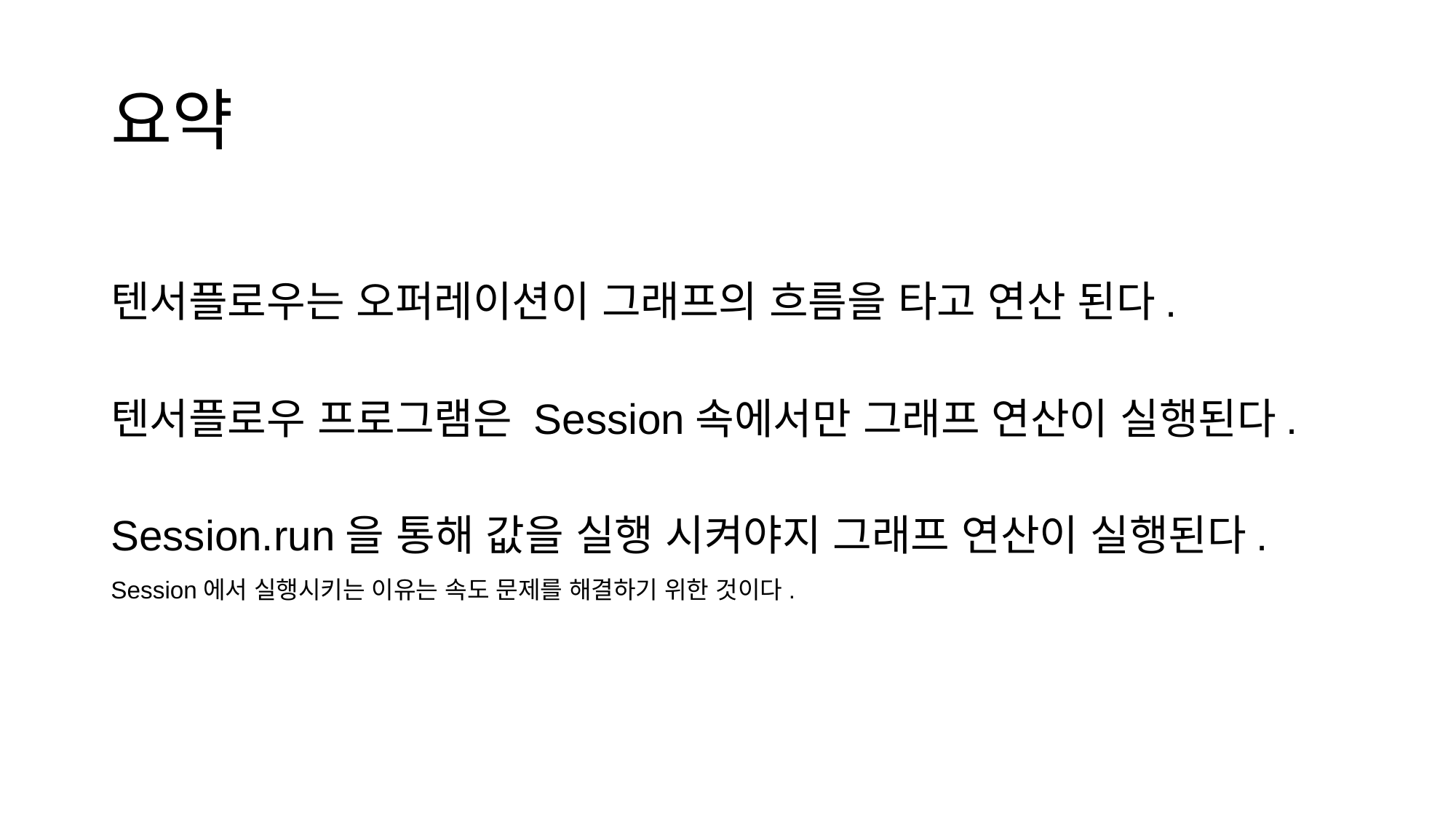

# 요약
텐서플로우는 오퍼레이션이 그래프의 흐름을 타고 연산 된다.
텐서플로우 프로그램은 Session속에서만 그래프 연산이 실행된다.
Session.run을 통해 값을 실행 시켜야지 그래프 연산이 실행된다.
Session에서 실행시키는 이유는 속도 문제를 해결하기 위한 것이다.